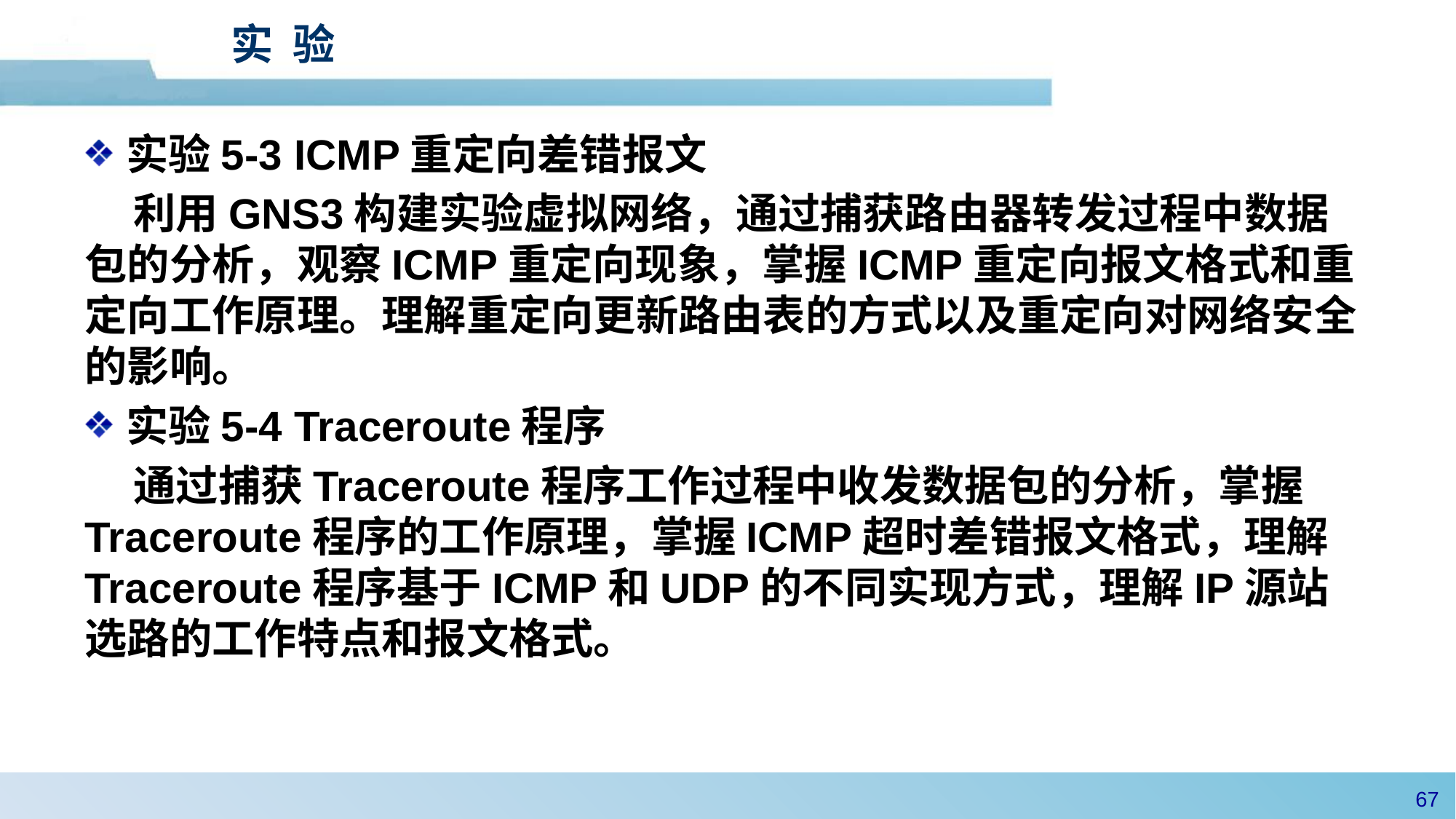

# 实  验
实验5-3 ICMP重定向差错报文
    利用GNS3构建实验虚拟网络，通过捕获路由器转发过程中数据包的分析，观察ICMP重定向现象，掌握ICMP重定向报文格式和重定向工作原理。理解重定向更新路由表的方式以及重定向对网络安全的影响。
实验5-4 Traceroute程序
    通过捕获Traceroute程序工作过程中收发数据包的分析，掌握Traceroute程序的工作原理，掌握ICMP超时差错报文格式，理解Traceroute程序基于ICMP和UDP的不同实现方式，理解IP源站选路的工作特点和报文格式。
67